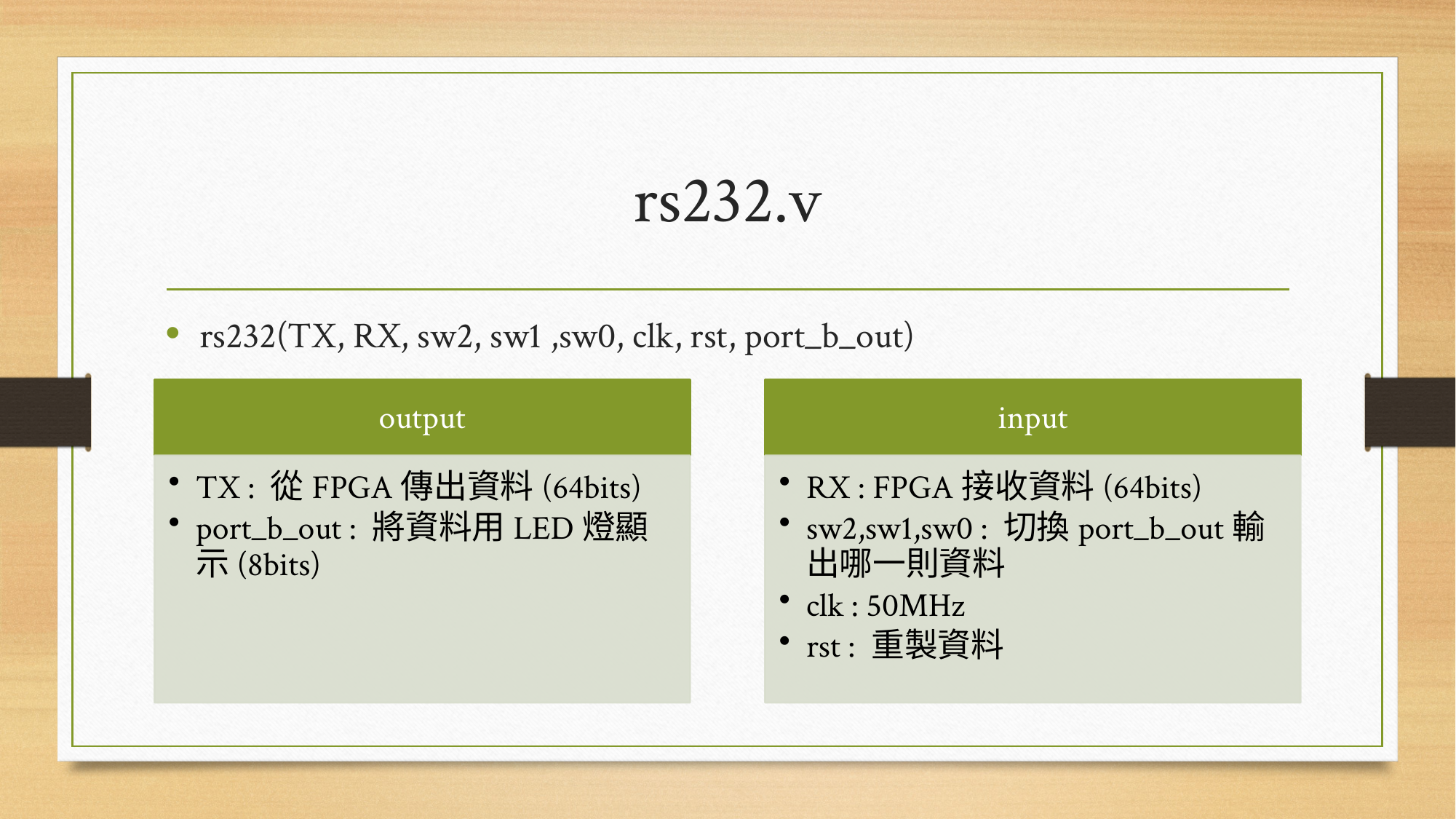

# rs232.v
rs232(TX, RX, sw2, sw1 ,sw0, clk, rst, port_b_out)
output
TX : 從FPGA傳出資料(64bits)
port_b_out : 將資料用LED燈顯示(8bits)
input
RX : FPGA接收資料(64bits)
sw2,sw1,sw0 : 切換port_b_out輸出哪一則資料
clk : 50MHz
rst : 重製資料